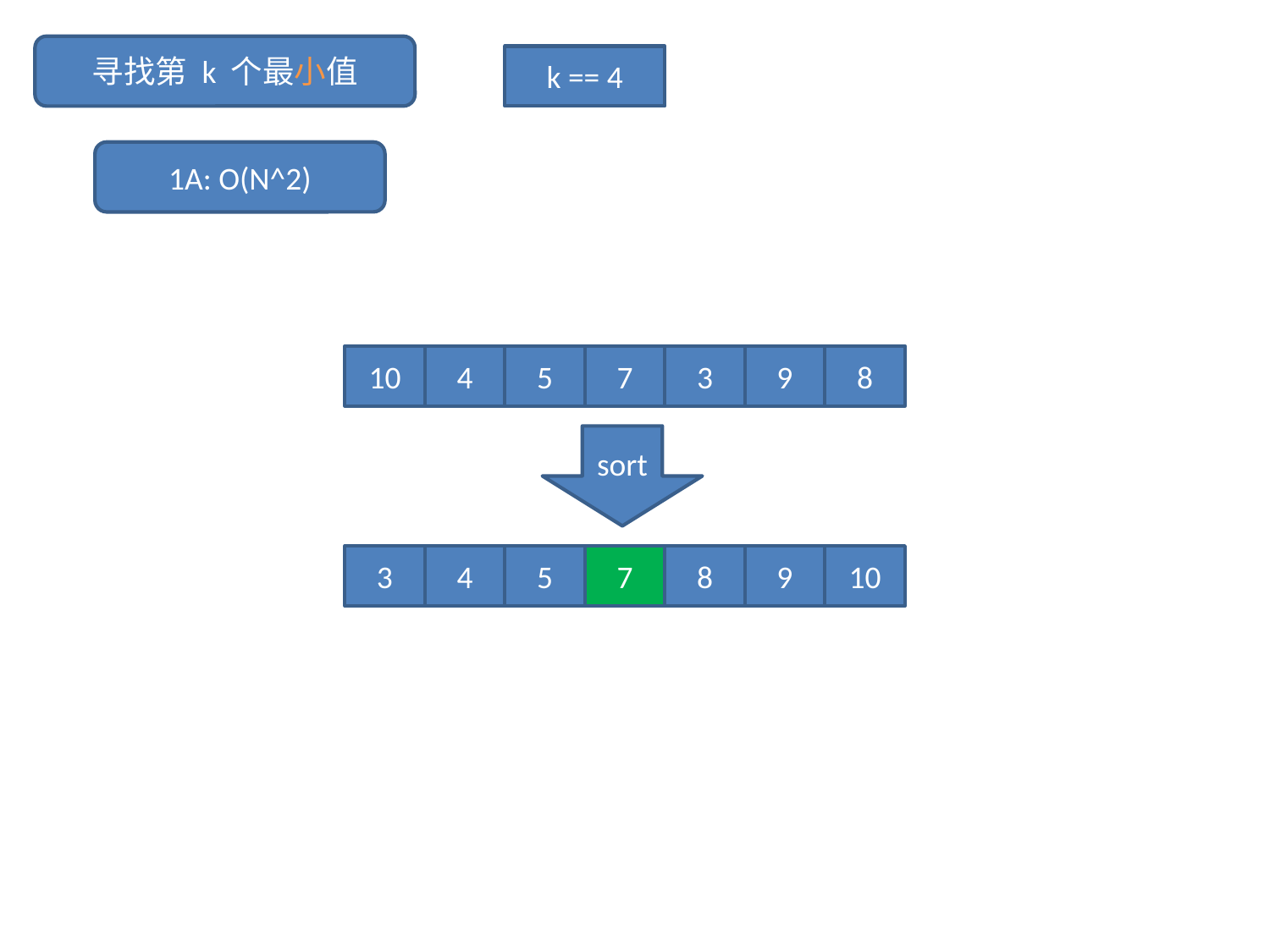

寻找第 k 个最小值
k == 4
1A: O(N^2)
10
4
5
7
3
9
8
sort
3
4
5
7
8
9
10